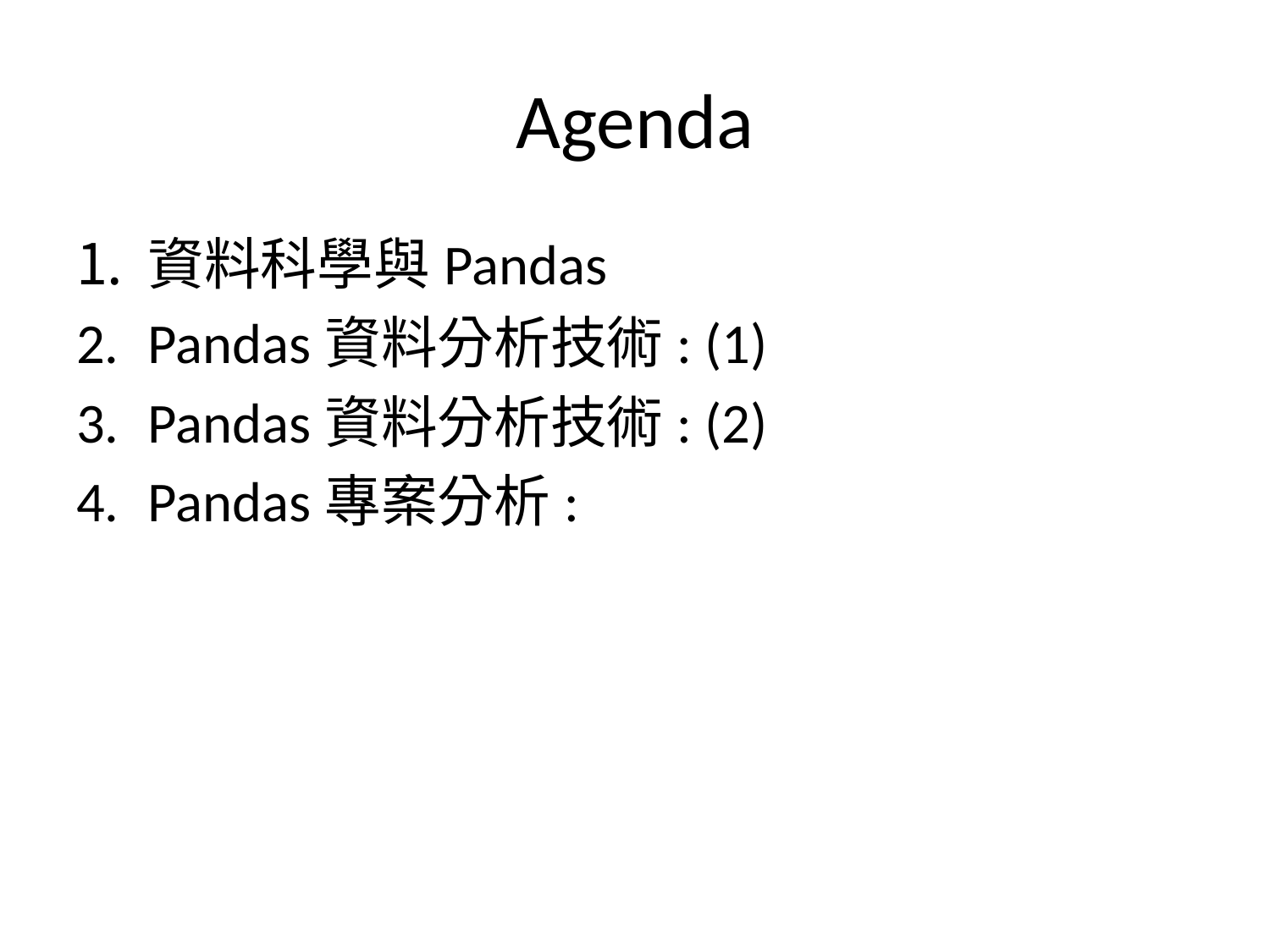

# Agenda
資料科學與Pandas
Pandas資料分析技術: (1)
Pandas資料分析技術: (2)
Pandas專案分析: